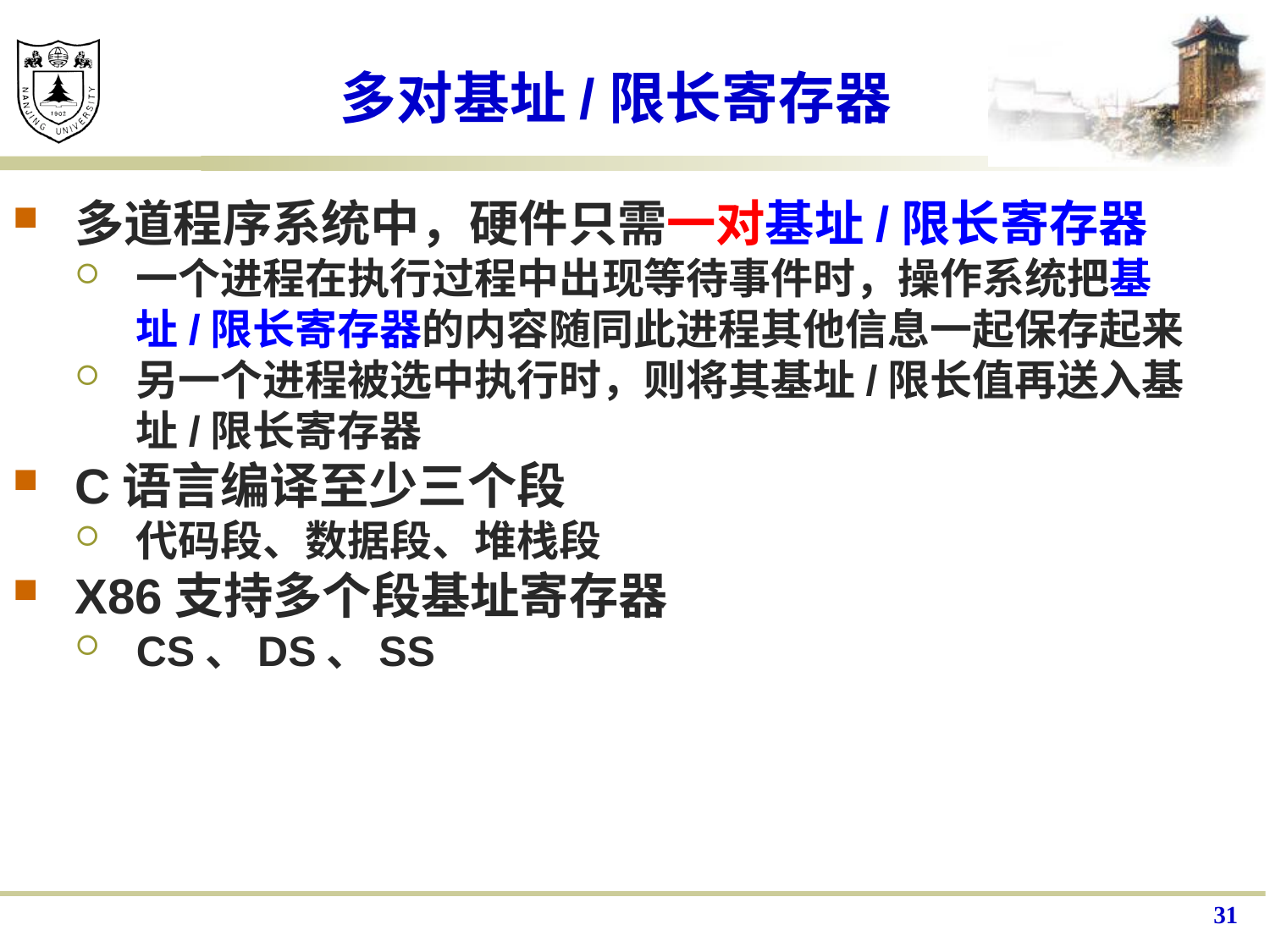

# 多对基址/限长寄存器
多道程序系统中，硬件只需一对基址/限长寄存器
一个进程在执行过程中出现等待事件时，操作系统把基址/限长寄存器的内容随同此进程其他信息一起保存起来
另一个进程被选中执行时，则将其基址/限长值再送入基址/限长寄存器
C语言编译至少三个段
代码段、数据段、堆栈段
X86支持多个段基址寄存器
CS、DS、SS
31